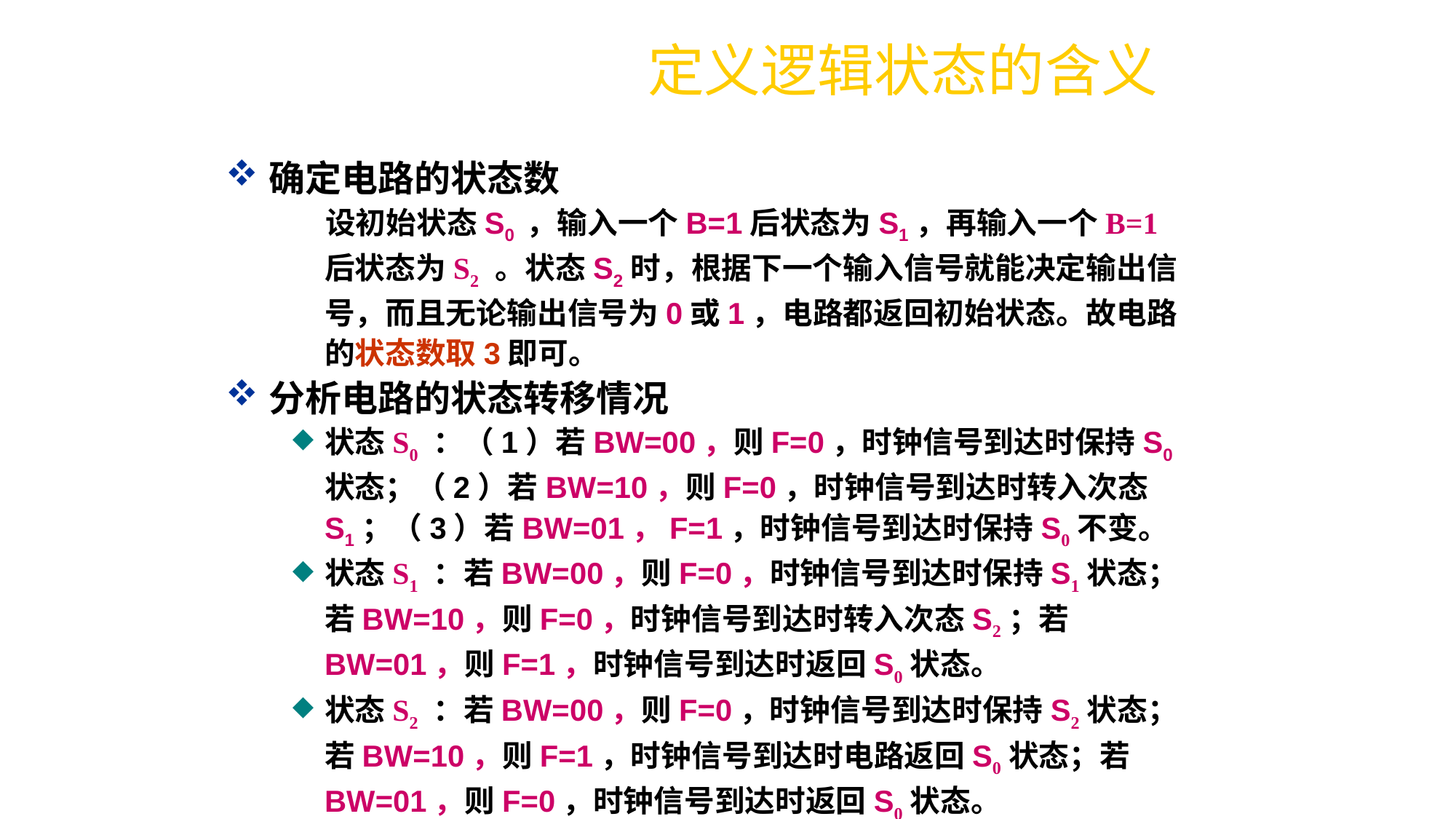

定义逻辑状态的含义
确定电路的状态数
    设初始状态S0 ，输入一个B=1后状态为S1，再输入一个B=1后状态为S2 。状态S2时，根据下一个输入信号就能决定输出信号，而且无论输出信号为0或1，电路都返回初始状态。故电路的状态数取3即可。
分析电路的状态转移情况
状态S0 ：（1）若BW=00，则F=0，时钟信号到达时保持S0状态；（2）若BW=10，则F=0，时钟信号到达时转入次态S1；（3）若BW=01，F=1，时钟信号到达时保持S0不变。
状态S1 ：若BW=00，则F=0，时钟信号到达时保持S1状态；若BW=10，则F=0，时钟信号到达时转入次态S2；若BW=01，则F=1，时钟信号到达时返回S0状态。
状态S2 ：若BW=00，则F=0，时钟信号到达时保持S2状态；若BW=10，则F=1，时钟信号到达时电路返回S0状态；若BW=01，则F=0，时钟信号到达时返回S0状态。